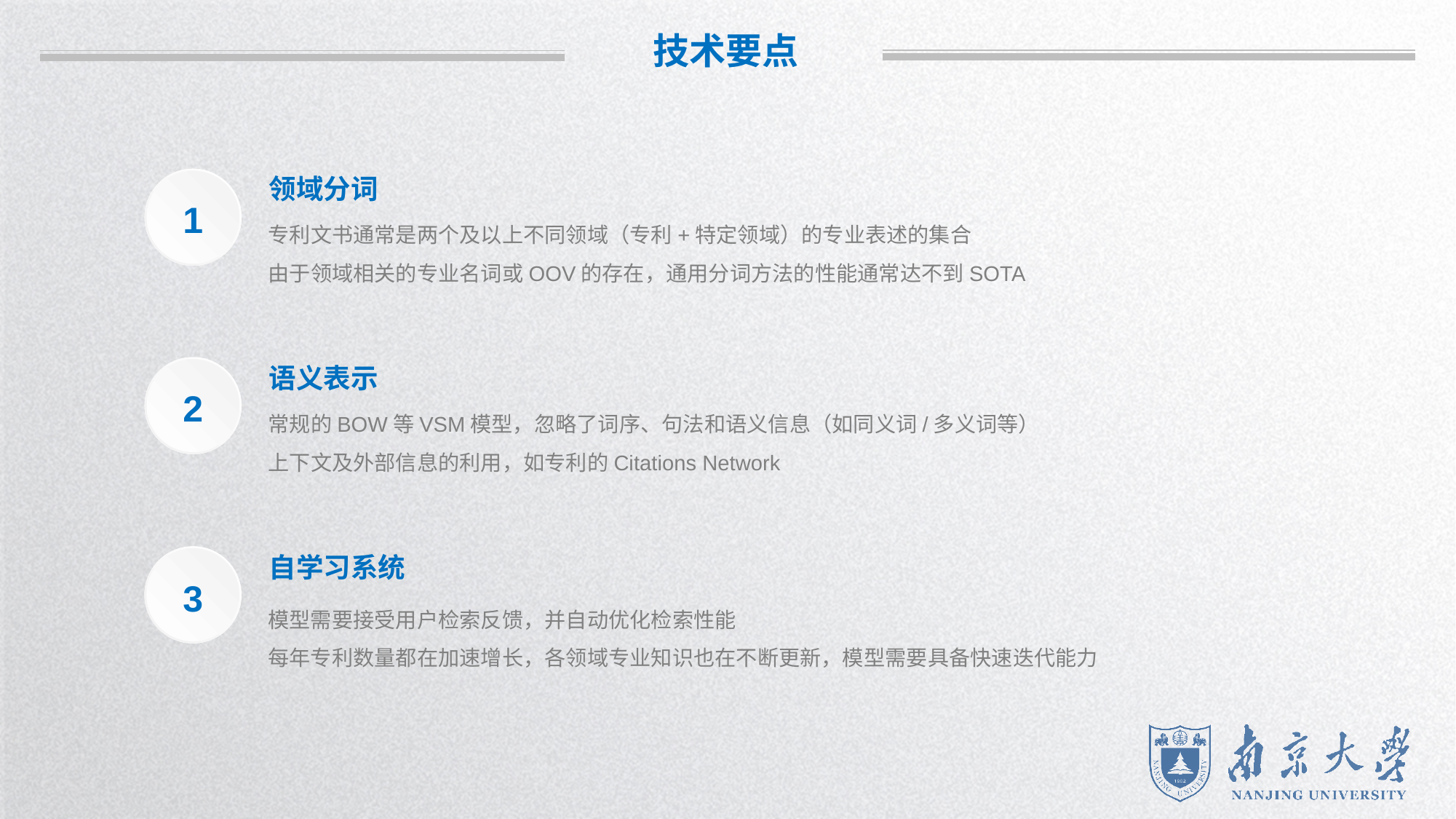

技术要点
领域分词

1
专利文书通常是两个及以上不同领域（专利+特定领域）的专业表述的集合
由于领域相关的专业名词或OOV的存在，通用分词方法的性能通常达不到SOTA
语义表示

2
常规的BOW等VSM模型，忽略了词序、句法和语义信息（如同义词/多义词等）
上下文及外部信息的利用，如专利的Citations Network
自学习系统

3
模型需要接受用户检索反馈，并自动优化检索性能
每年专利数量都在加速增长，各领域专业知识也在不断更新，模型需要具备快速迭代能力